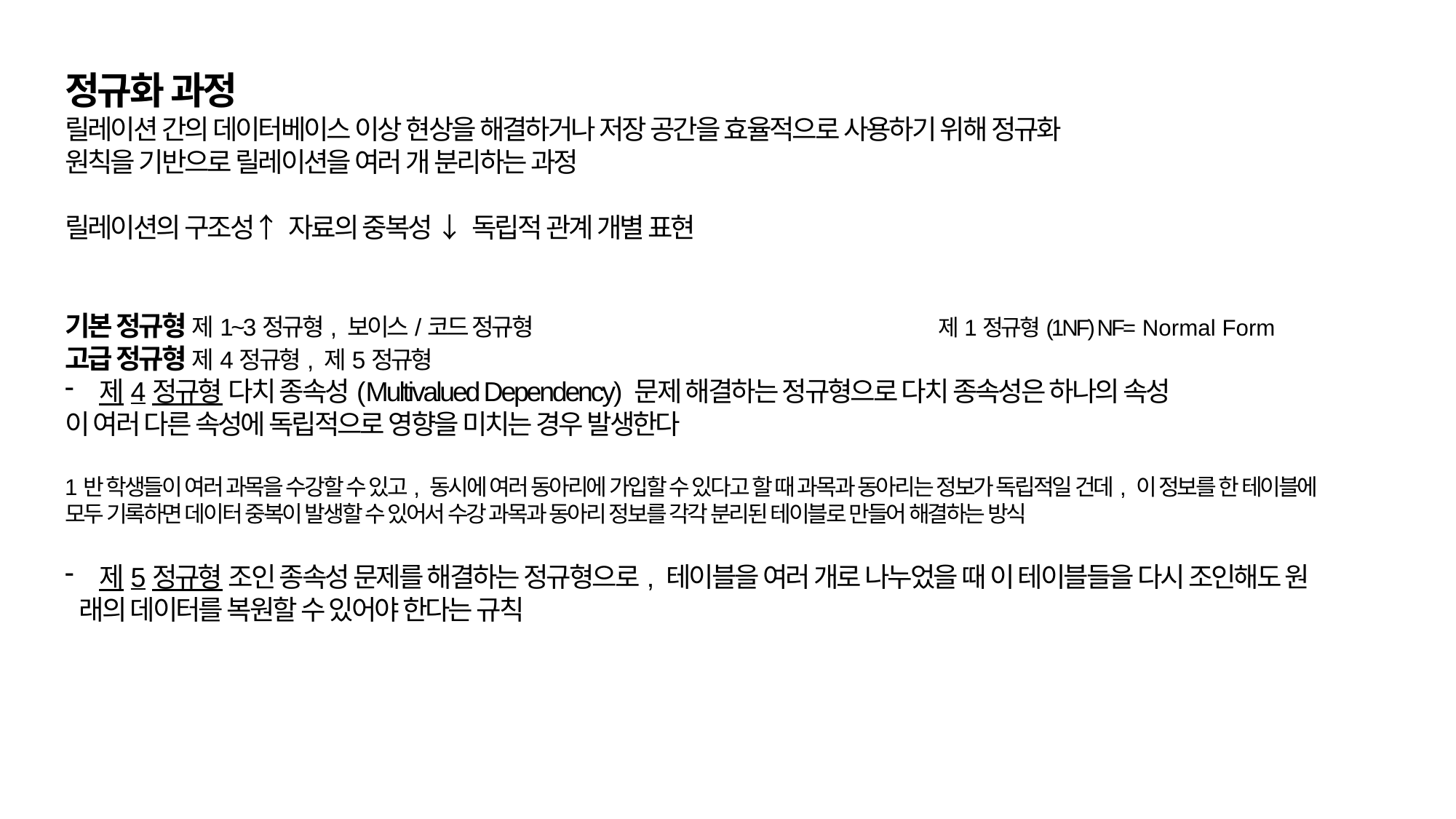

정규화 과정
릴레이션 간의 데이터베이스 이상 현상을 해결하거나 저장 공간을 효율적으로 사용하기 위해 정규화
원칙을 기반으로 릴레이션을 여러 개 분리하는 과정

릴레이션의 구조성↑  자료의 중복성 ↓  독립적 관계 개별 표현

기본 정규형 제1~3정규형, 보이스/코드 정규형				제1정규형(1NF) NF= Normal Form
고급 정규형 제4정규형, 제5정규형
제4정규형 다치 종속성(Multivalued Dependency) 문제 해결하는 정규형으로 다치 종속성은 하나의 속성
이 여러 다른 속성에 독립적으로 영향을 미치는 경우 발생한다

1반 학생들이 여러 과목을 수강할 수 있고, 동시에 여러 동아리에 가입할 수 있다고 할 때 과목과 동아리는 정보가 독립적일 건데, 이 정보를 한 테이블에
모두 기록하면 데이터 중복이 발생할 수 있어서 수강 과목과 동아리 정보를 각각 분리된 테이블로 만들어 해결하는 방식

제5정규형 조인 종속성 문제를 해결하는 정규형으로, 테이블을 여러 개로 나누었을 때 이 테이블들을 다시 조인해도 원
 래의 데이터를 복원할 수 있어야 한다는 규칙